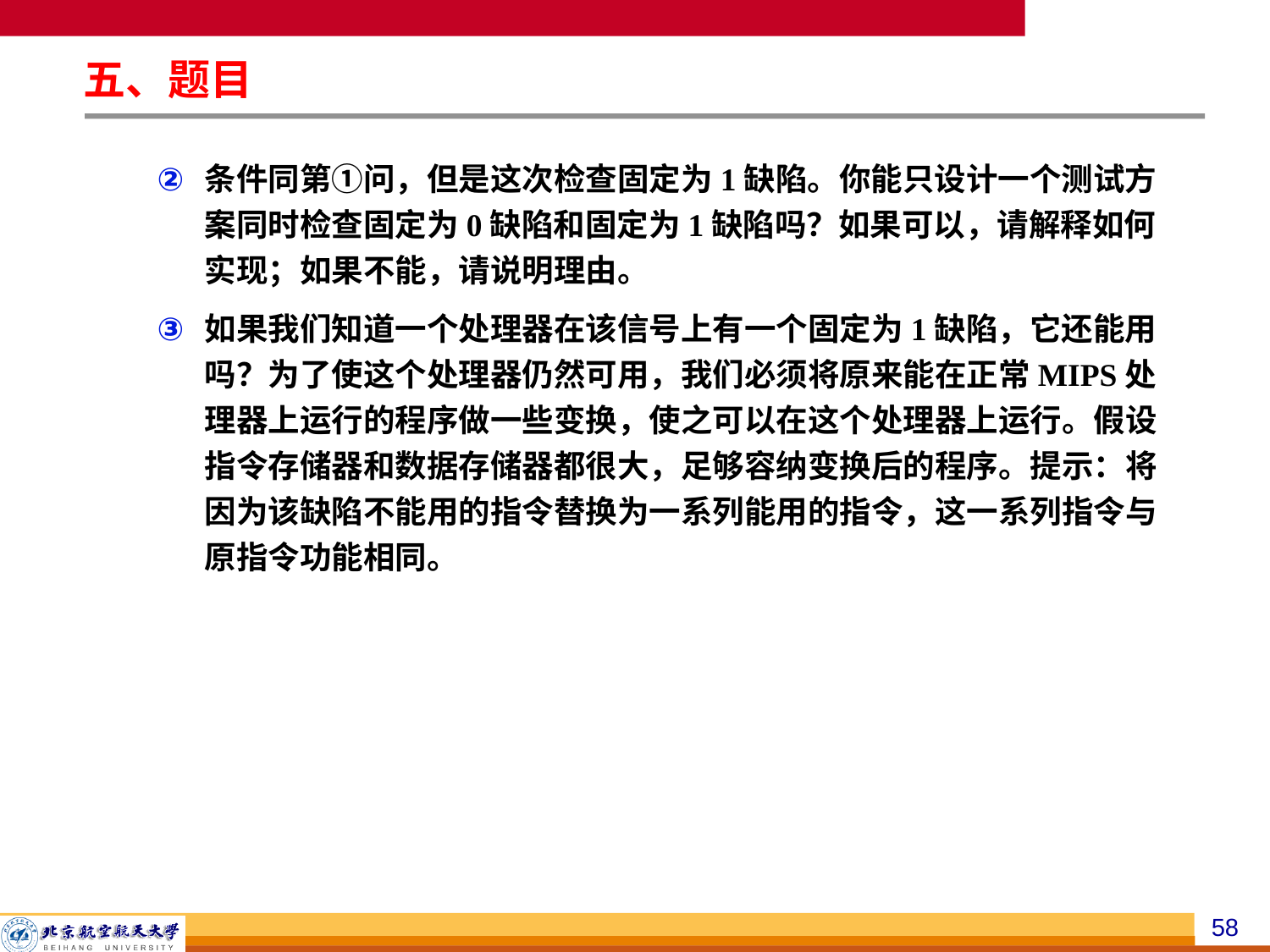

五、题目
条件同第①问，但是这次检查固定为1缺陷。你能只设计一个测试方案同时检查固定为0缺陷和固定为1缺陷吗？如果可以，请解释如何实现；如果不能，请说明理由。
如果我们知道一个处理器在该信号上有一个固定为1缺陷，它还能用吗？为了使这个处理器仍然可用，我们必须将原来能在正常MIPS处理器上运行的程序做一些变换，使之可以在这个处理器上运行。假设指令存储器和数据存储器都很大，足够容纳变换后的程序。提示：将因为该缺陷不能用的指令替换为一系列能用的指令，这一系列指令与原指令功能相同。